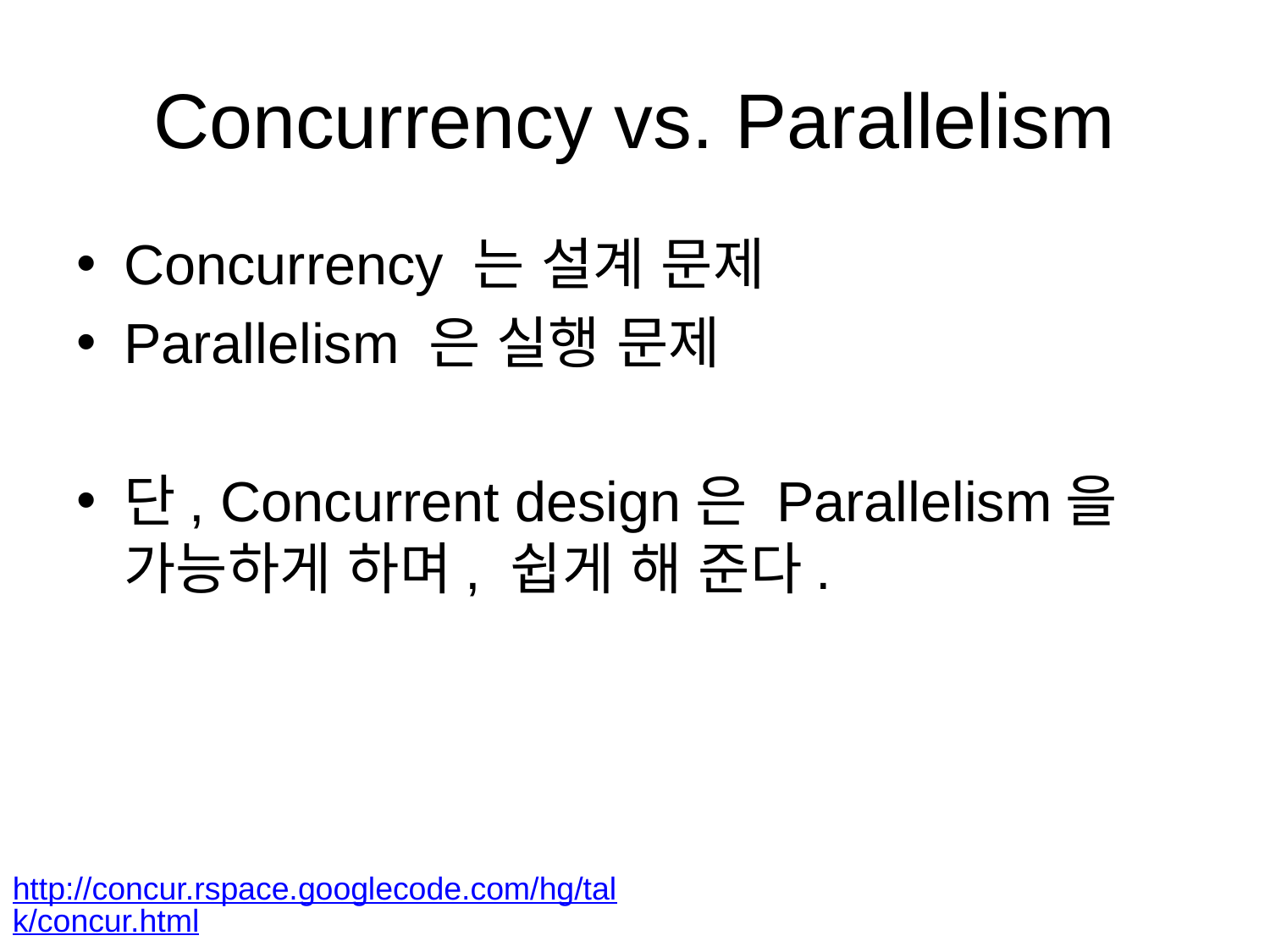

# Concurrency vs. Parallelism
Concurrency 는 설계 문제
Parallelism 은 실행 문제

단, Concurrent design은 Parallelism을 가능하게 하며, 쉽게 해 준다.
http://concur.rspace.googlecode.com/hg/talk/concur.html